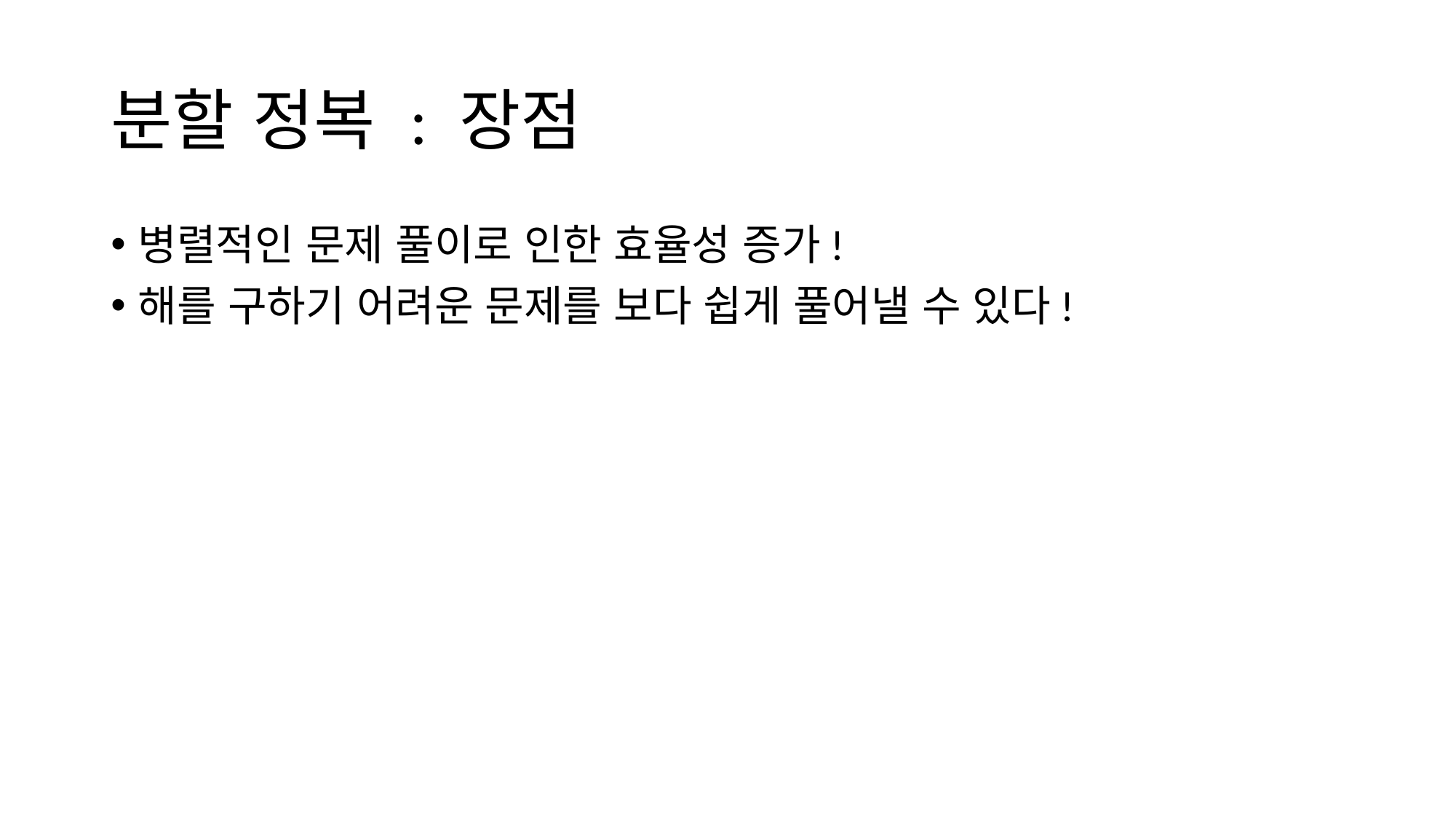

# 분할 정복 : 장점
병렬적인 문제 풀이로 인한 효율성 증가!
해를 구하기 어려운 문제를 보다 쉽게 풀어낼 수 있다!